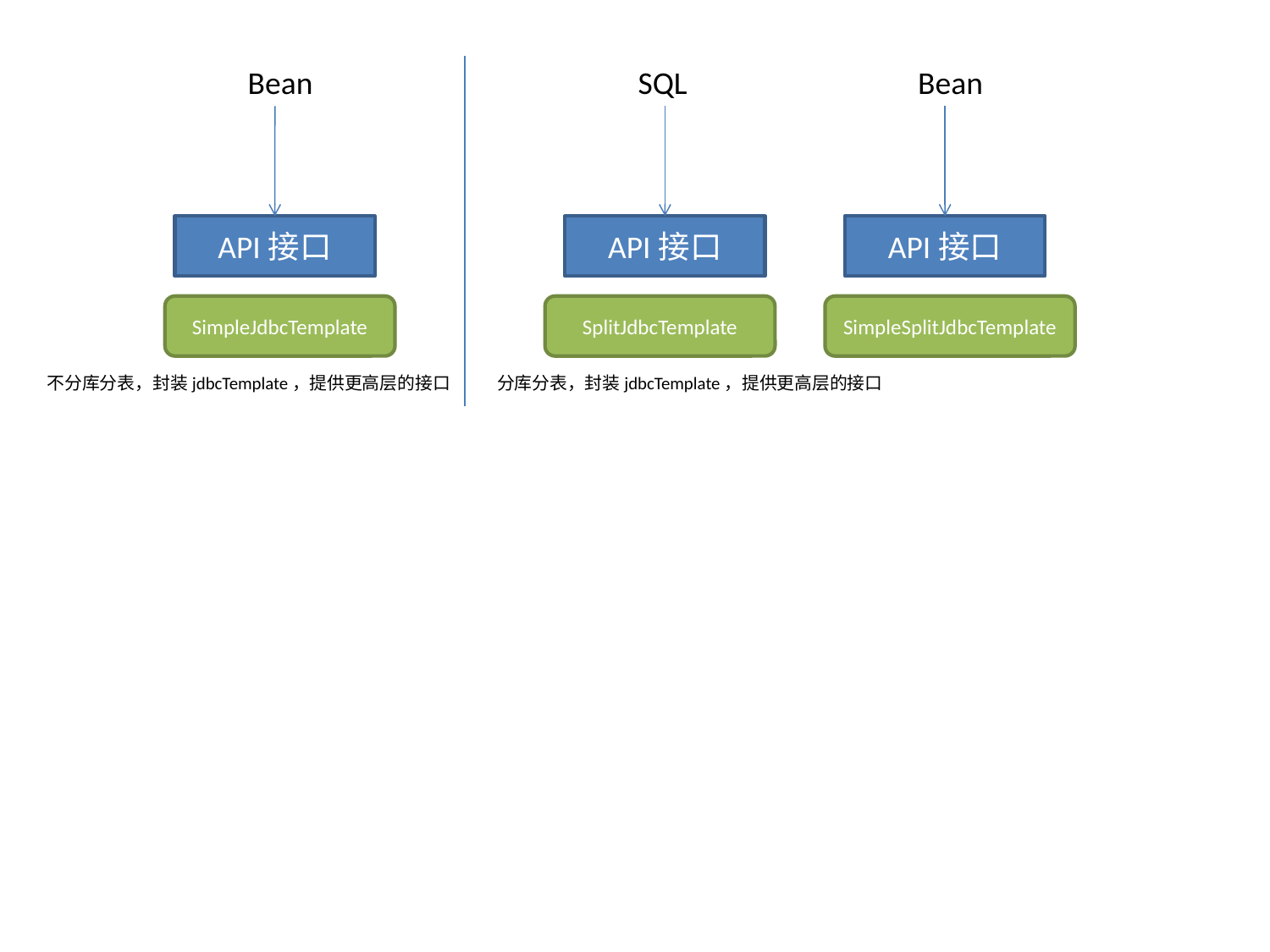

Bean
SQL
Bean
API接口
API接口
API接口
SimpleJdbcTemplate
SplitJdbcTemplate
SimpleSplitJdbcTemplate
不分库分表，封装jdbcTemplate，提供更高层的接口
分库分表，封装jdbcTemplate，提供更高层的接口